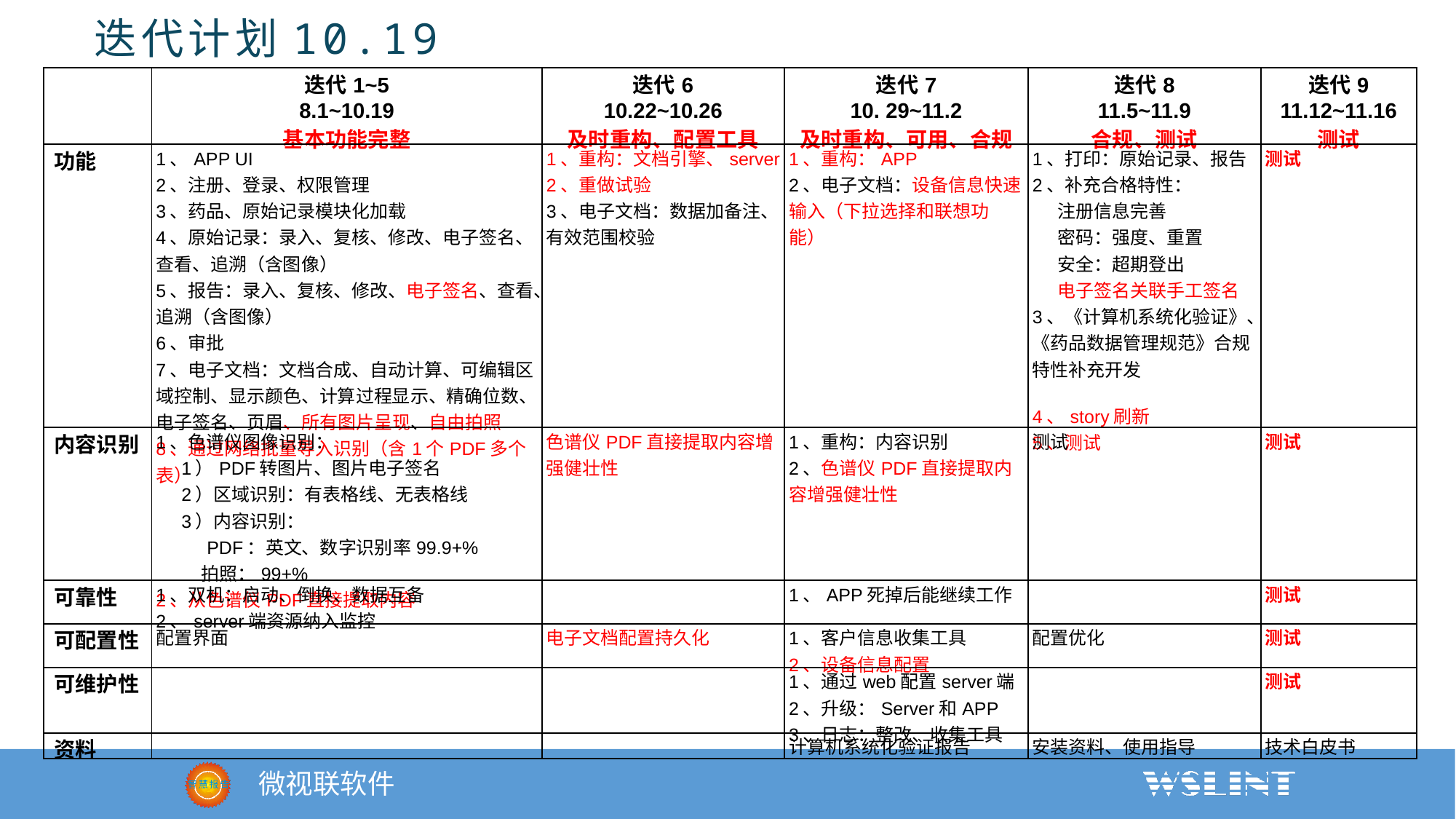

迭代计划10.19
|  | 迭代1~5 8.1~10.19 基本功能完整 | 迭代6 10.22~10.26 及时重构、配置工具 | 迭代7 10. 29~11.2 及时重构、可用、合规 | 迭代8 11.5~11.9 合规、测试 | 迭代9 11.12~11.16 测试 |
| --- | --- | --- | --- | --- | --- |
| 功能 | 1、APP UI 2、注册、登录、权限管理 3、药品、原始记录模块化加载 4、原始记录：录入、复核、修改、电子签名、查看、追溯（含图像） 5、报告：录入、复核、修改、电子签名、查看、追溯（含图像） 6、审批 7、电子文档：文档合成、自动计算、可编辑区域控制、显示颜色、计算过程显示、精确位数、电子签名、页眉、所有图片呈现、自由拍照 8、通过网络批量导入识别（含1个PDF多个表） | 1、重构：文档引擎、server 2、重做试验 3、电子文档：数据加备注、有效范围校验 | 1、重构：APP 2、电子文档：设备信息快速输入（下拉选择和联想功能） | 1、打印：原始记录、报告 2、补充合格特性： 注册信息完善 密码：强度、重置 安全：超期登出 电子签名关联手工签名 3、《计算机系统化验证》、《药品数据管理规范》合规特性补充开发 4、story刷新 5、测试 | 测试 |
| 内容识别 | 1、色谱仪图像识别： 1）PDF转图片、图片电子签名 2）区域识别：有表格线、无表格线 3）内容识别： PDF：英文、数字识别率99.9+% 拍照：99+% 2、从色谱仪PDF直接提取内容 | 色谱仪PDF直接提取内容增强健壮性 | 1、重构：内容识别 2、色谱仪PDF直接提取内容增强健壮性 | 测试 | 测试 |
| 可靠性 | 1、双机：启动、倒换、数据互备 2、server端资源纳入监控 |  | 1、APP死掉后能继续工作 |  | 测试 |
| 可配置性 | 配置界面 | 电子文档配置持久化 | 1、客户信息收集工具 2、设备信息配置 | 配置优化 | 测试 |
| 可维护性 |  |  | 1、通过web配置server端 2、升级：Server和APP 3、日志：整改、收集工具 |  | 测试 |
| 资料 |  |  | 计算机系统化验证报告 | 安装资料、使用指导 | 技术白皮书 |